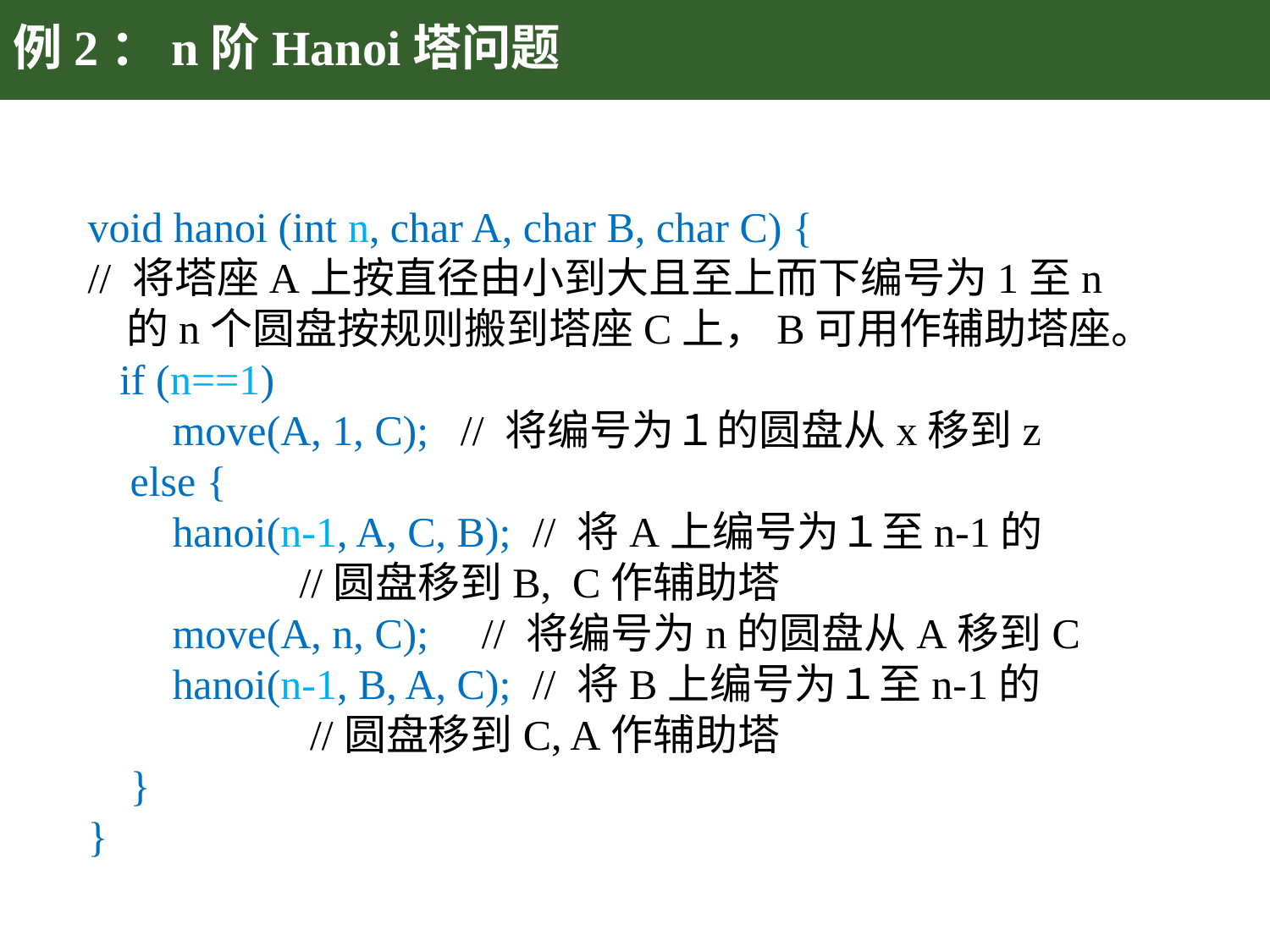

# 例2：n阶Hanoi塔问题
void hanoi (int n, char A, char B, char C) {
// 将塔座A上按直径由小到大且至上而下编号为1至n
   的n个圆盘按规则搬到塔座C上，B可用作辅助塔座。
   if (n==1)
        move(A, 1, C);   // 将编号为１的圆盘从x移到z
    else {
        hanoi(n-1, A, C, B);  // 将A上编号为１至n-1的
                    //圆盘移到B,  C作辅助塔
        move(A, n, C);     // 将编号为n的圆盘从A移到C
        hanoi(n-1, B, A, C);  // 将B上编号为１至n-1的
                     //圆盘移到C, A作辅助塔
    }
}